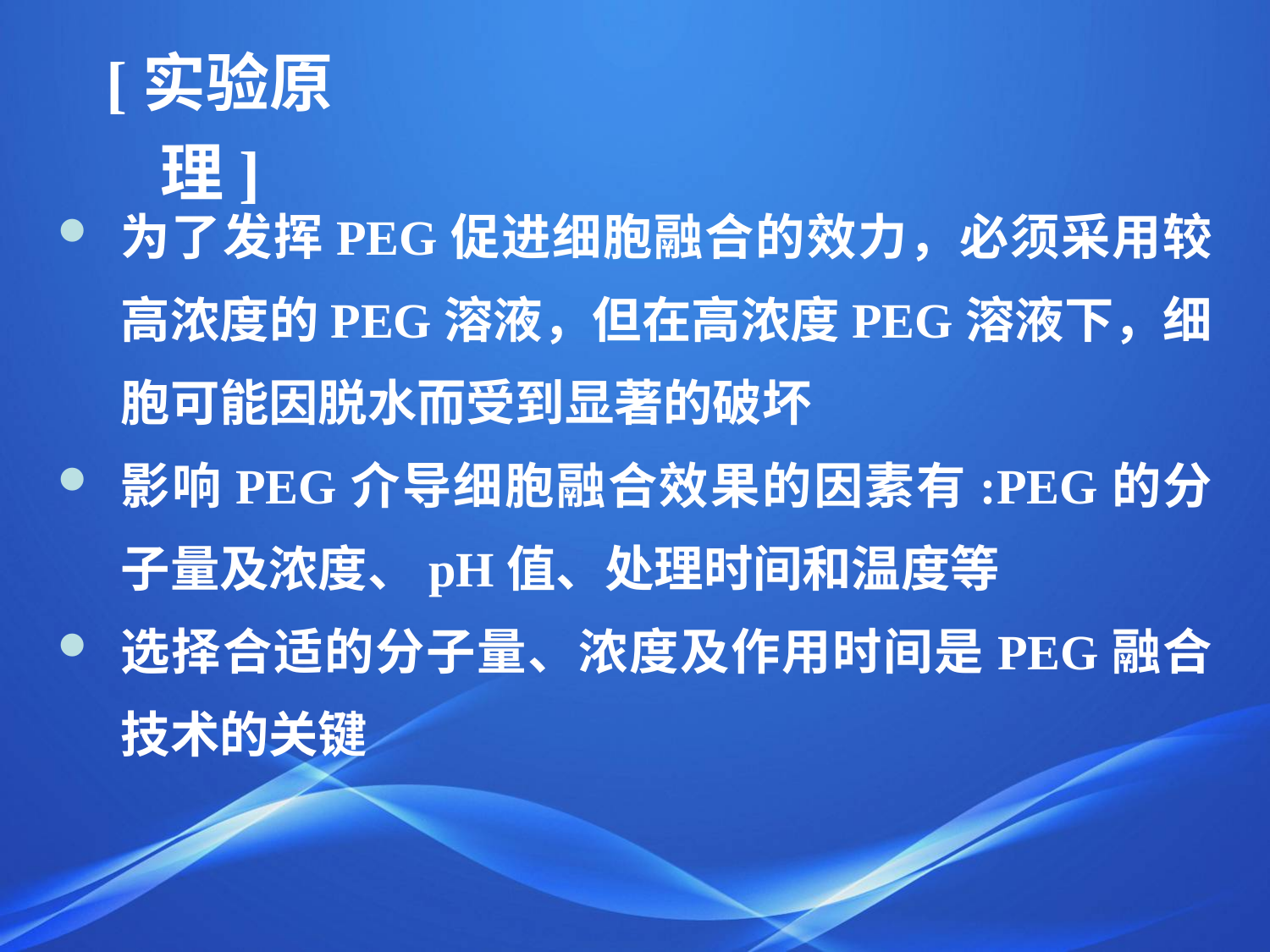

# [实验原理]
为了发挥PEG促进细胞融合的效力，必须采用较高浓度的PEG溶液，但在高浓度PEG溶液下，细胞可能因脱水而受到显著的破坏
影响PEG介导细胞融合效果的因素有:PEG的分子量及浓度、pH值、处理时间和温度等
选择合适的分子量、浓度及作用时间是PEG融合技术的关键